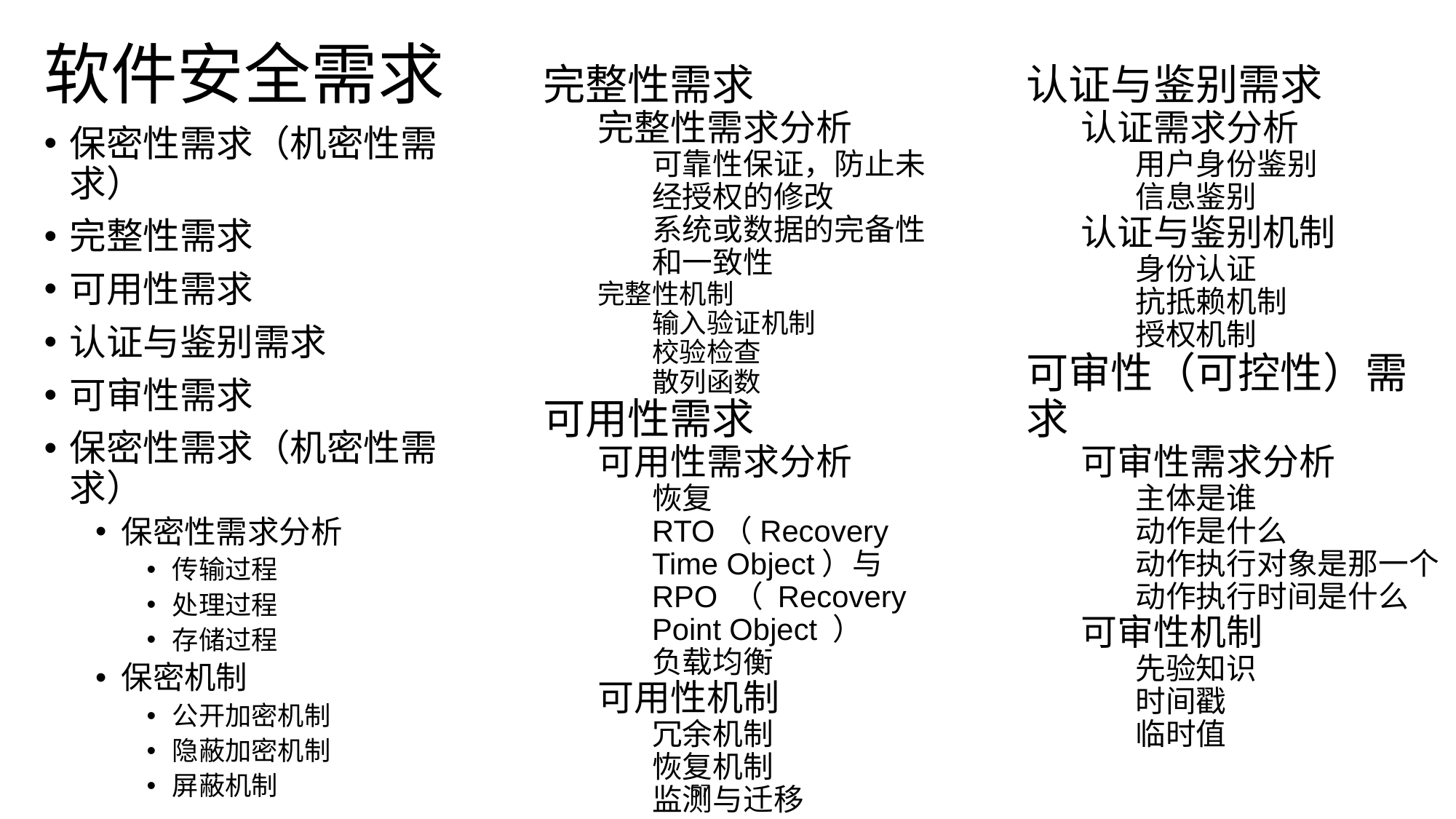

软件安全需求
完整性需求
完整性需求分析
可靠性保证，防止未经授权的修改
系统或数据的完备性和一致性
完整性机制
输入验证机制
校验检查
散列函数
可用性需求
可用性需求分析
恢复
RTO（Recovery  Time Object）与RPO （ Recovery  Point Object ）
负载均衡
可用性机制
冗余机制
恢复机制
监测与迁移

认证与鉴别需求
认证需求分析
用户身份鉴别
信息鉴别
认证与鉴别机制
身份认证
抗抵赖机制
授权机制
可审性（可控性）需求
可审性需求分析
主体是谁
动作是什么
动作执行对象是那一个
动作执行时间是什么
可审性机制
先验知识
时间戳
临时值

保密性需求（机密性需求）
完整性需求
可用性需求
认证与鉴别需求
可审性需求
保密性需求（机密性需求）
保密性需求分析
传输过程
处理过程
存储过程
保密机制
公开加密机制
隐蔽加密机制
屏蔽机制

57